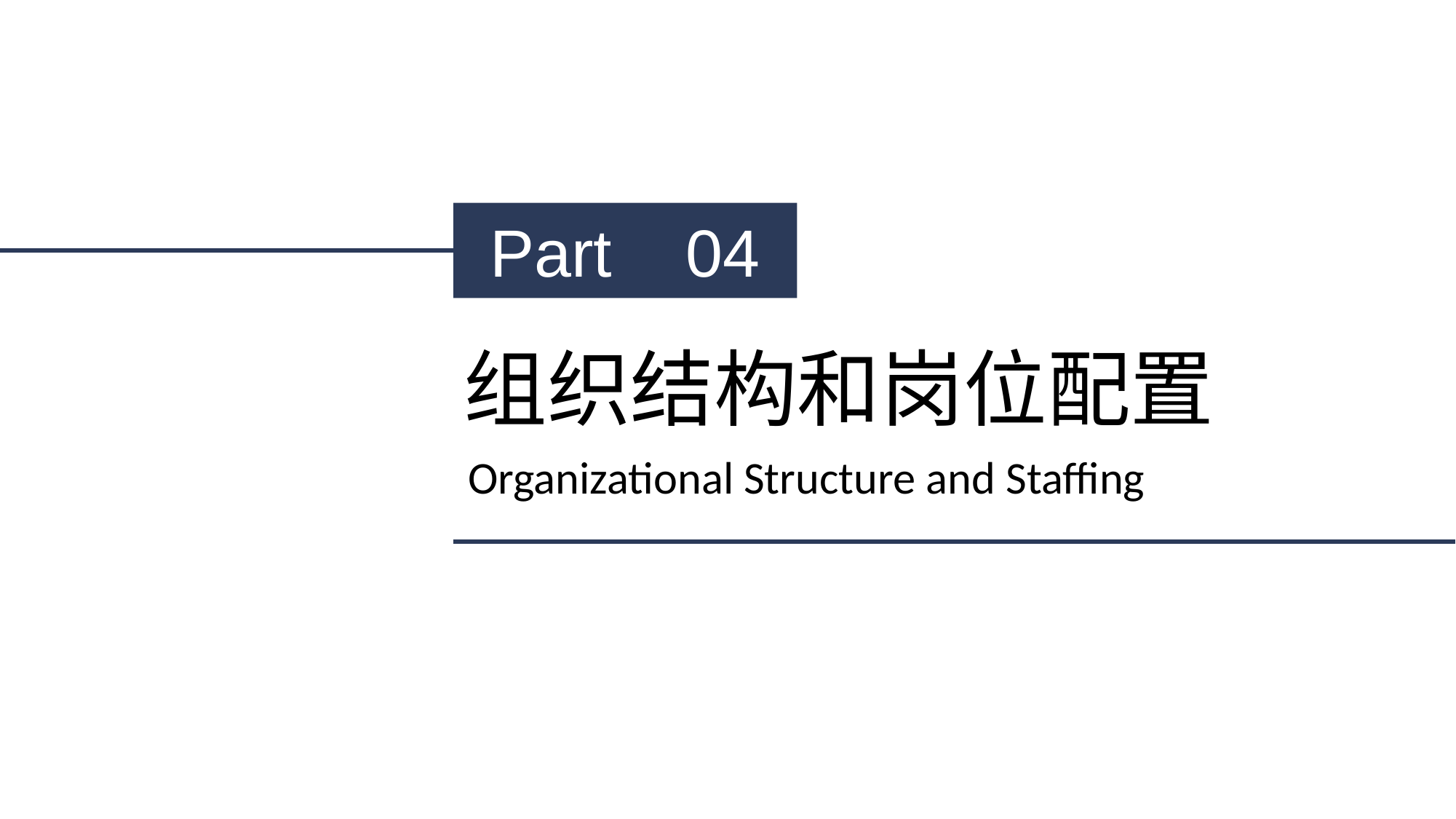

Part    04
组织结构和岗位配置
Organizational Structure and Staffing